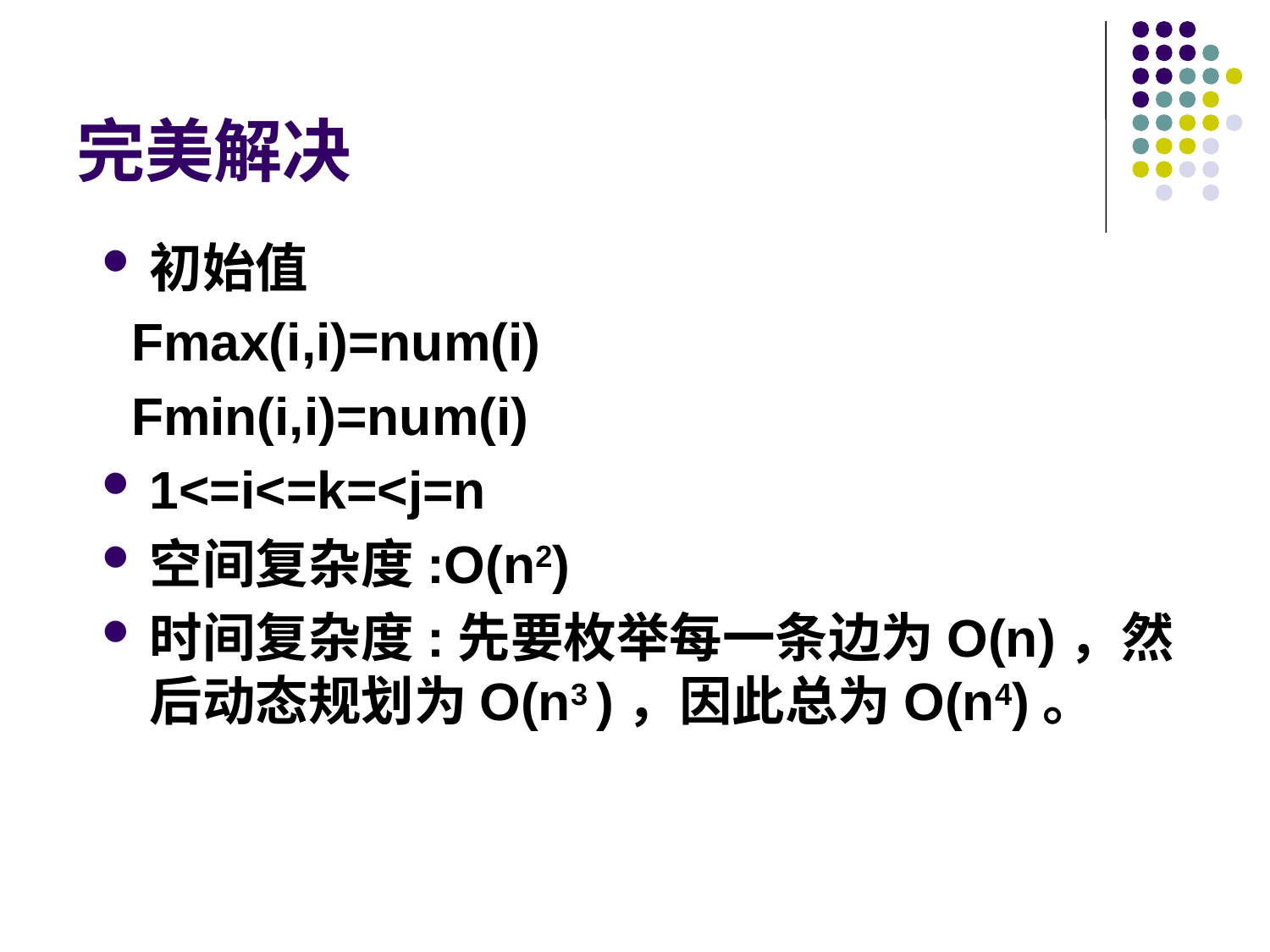

# 完美解决
初始值
  Fmax(i,i)=num(i)
  Fmin(i,i)=num(i)
1<=i<=k=<j=n
空间复杂度:O(n2)
时间复杂度:先要枚举每一条边为O(n)，然后动态规划为O(n3 )，因此总为O(n4)。